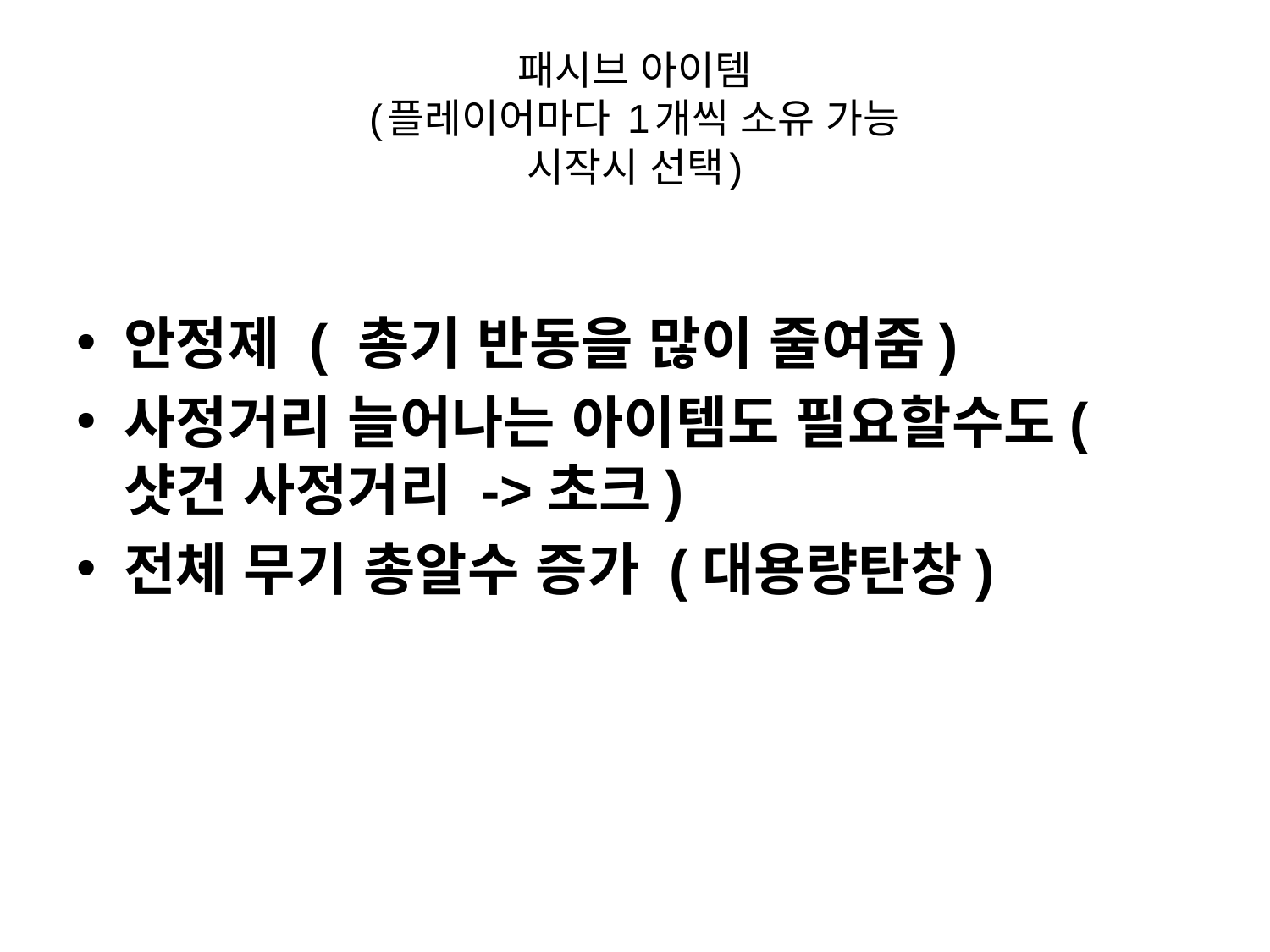

# 패시브 아이템 (플레이어마다 1개씩 소유 가능 시작시 선택)

안정제 ( 총기 반동을 많이 줄여줌)
사정거리 늘어나는 아이템도 필요할수도(샷건 사정거리 ->초크)
전체 무기 총알수 증가 (대용량탄창)